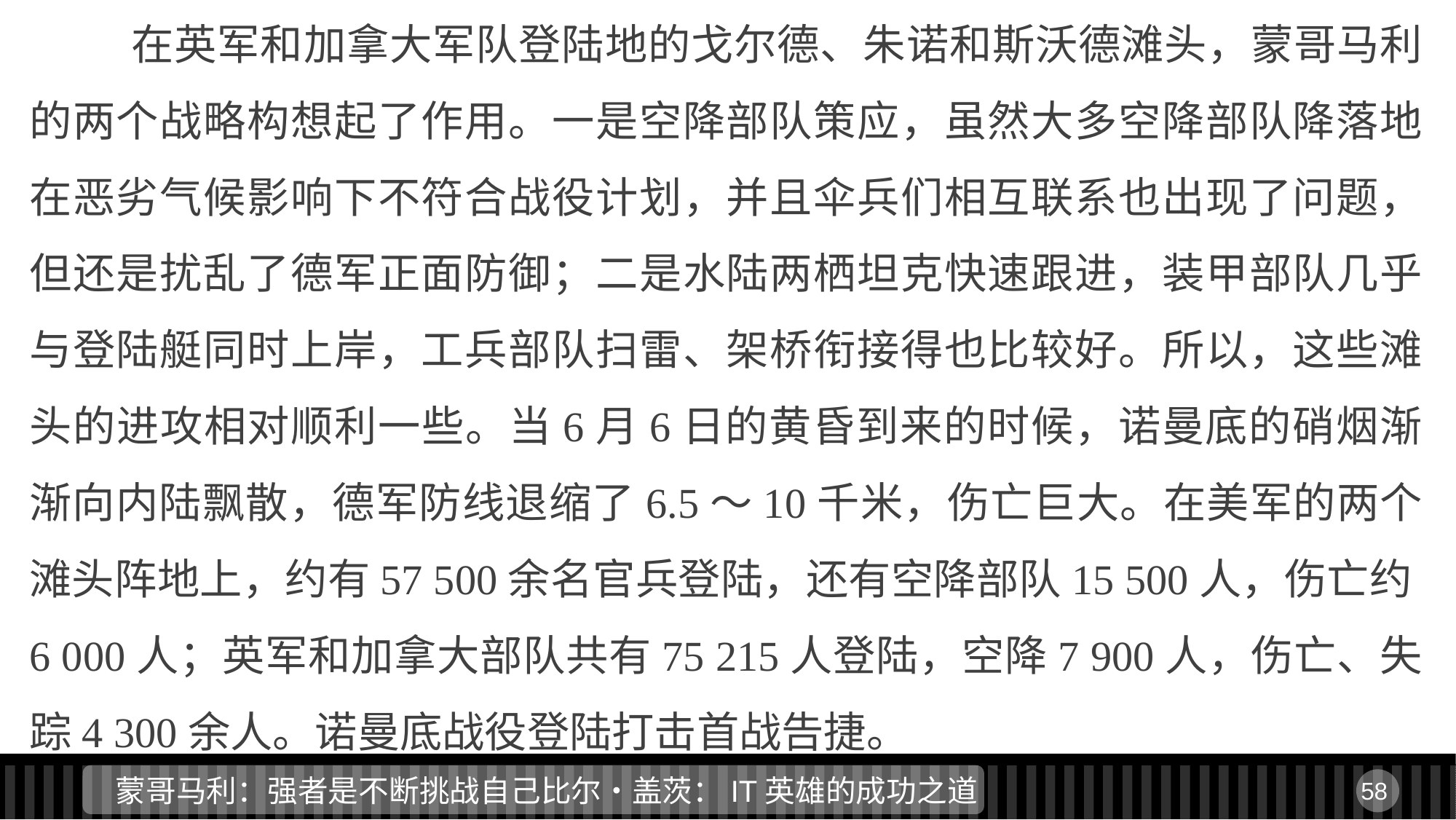

在英军和加拿大军队登陆地的戈尔德、朱诺和斯沃德滩头，蒙哥马利的两个战略构想起了作用。一是空降部队策应，虽然大多空降部队降落地在恶劣气候影响下不符合战役计划，并且伞兵们相互联系也出现了问题，但还是扰乱了德军正面防御；二是水陆两栖坦克快速跟进，装甲部队几乎与登陆艇同时上岸，工兵部队扫雷、架桥衔接得也比较好。所以，这些滩头的进攻相对顺利一些。当6月6日的黄昏到来的时候，诺曼底的硝烟渐渐向内陆飘散，德军防线退缩了6.5～10千米，伤亡巨大。在美军的两个滩头阵地上，约有57 500余名官兵登陆，还有空降部队15 500人，伤亡约6 000人；英军和加拿大部队共有75 215人登陆，空降7 900人，伤亡、失踪4 300余人。诺曼底战役登陆打击首战告捷。